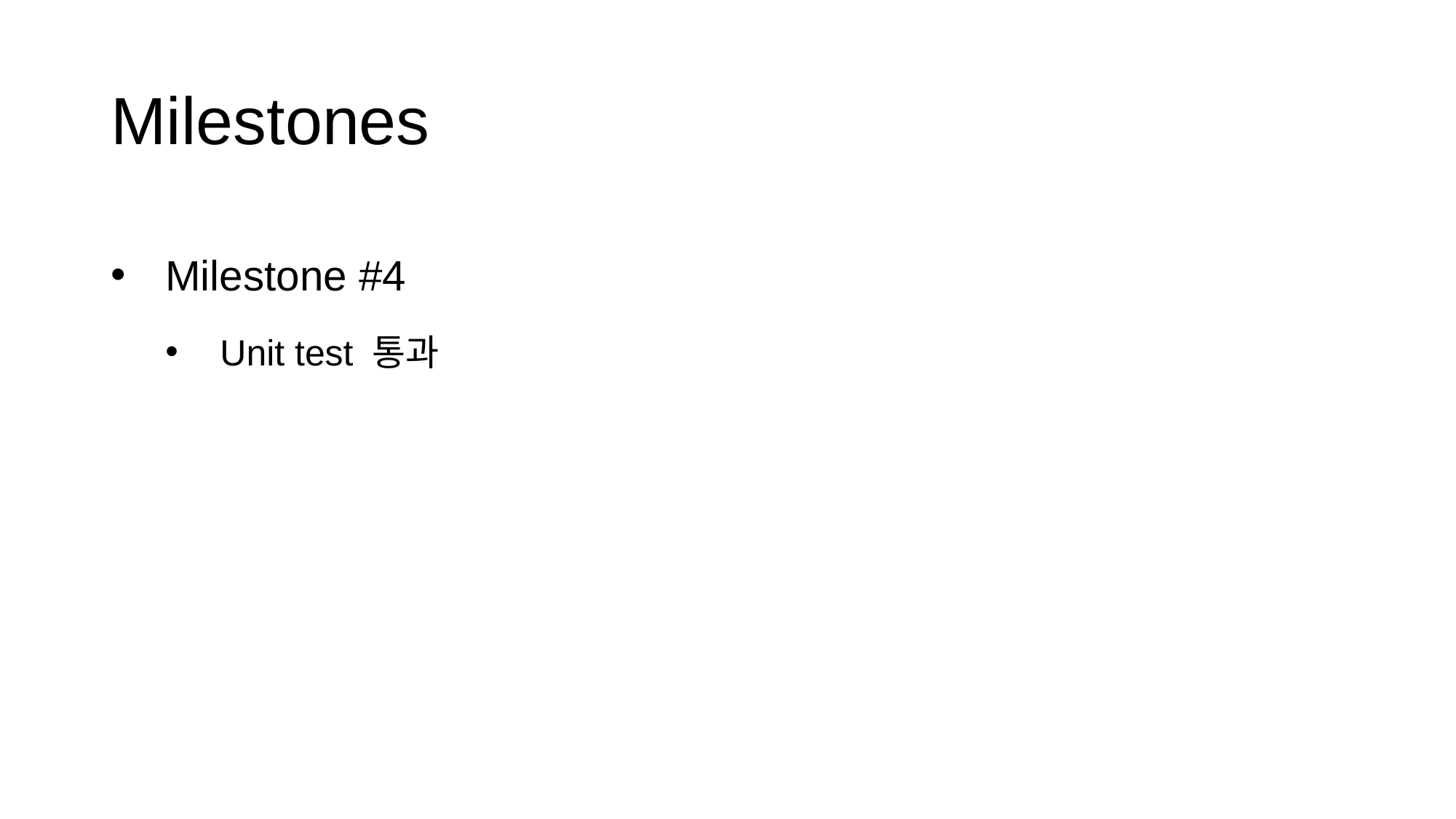

# Milestones
Milestone #4
Unit test 통과